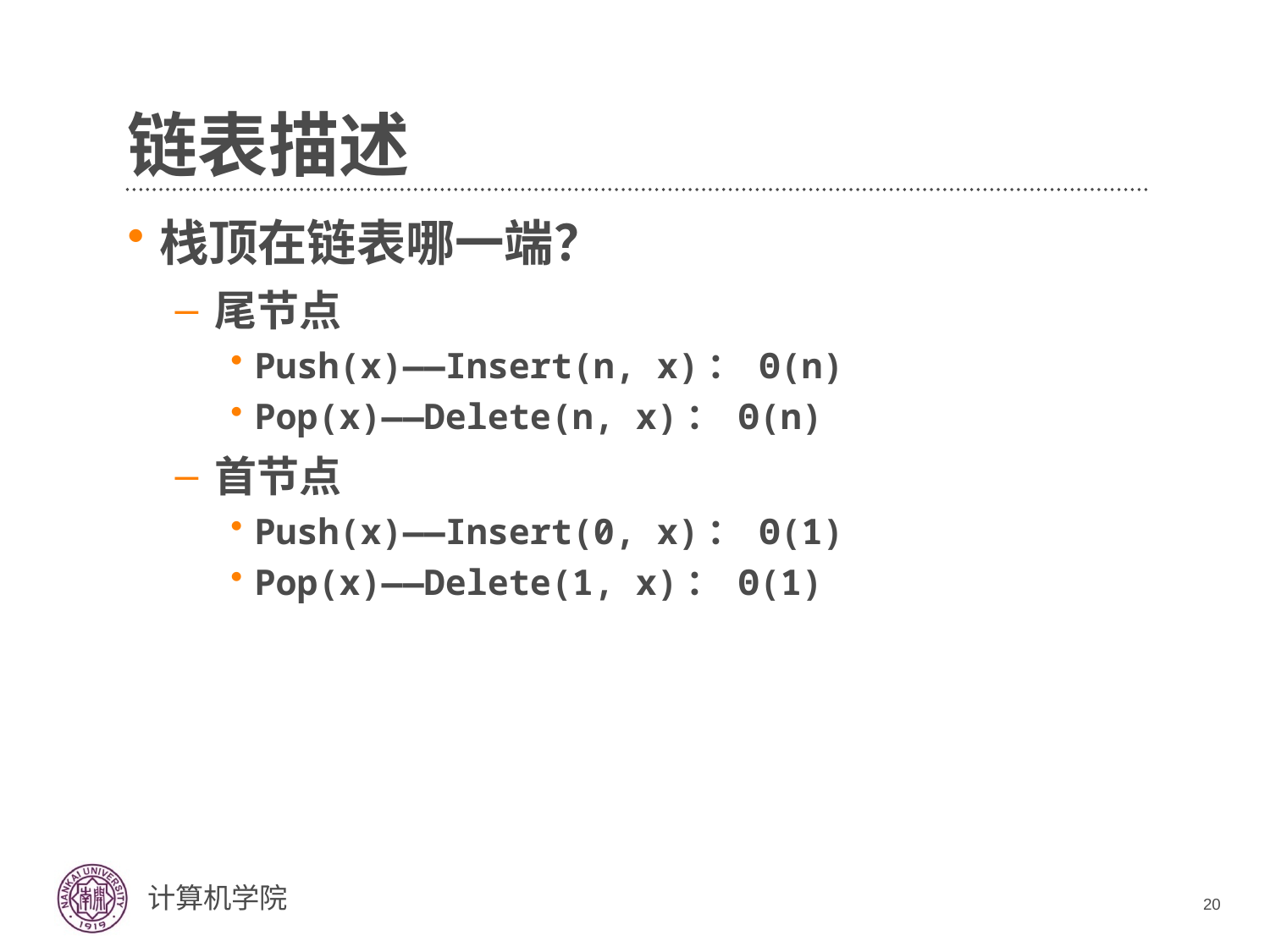

# 链表描述
栈顶在链表哪一端？
尾节点
Push(x)——Insert(n, x)： Θ(n)
Pop(x)——Delete(n, x)： Θ(n)
首节点
Push(x)——Insert(0, x)： Θ(1)
Pop(x)——Delete(1, x)： Θ(1)
20